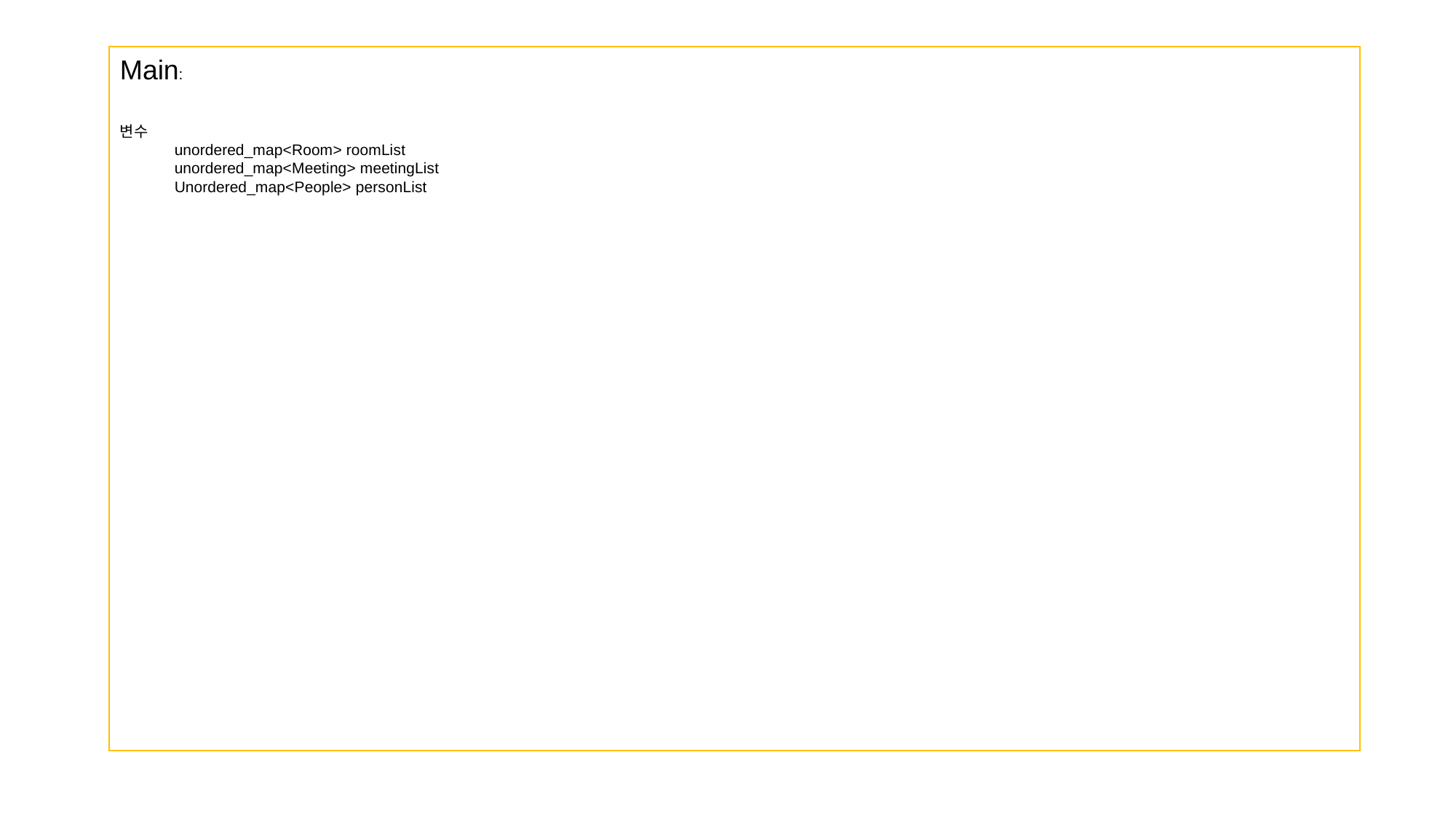

Main:

변수
unordered_map<Room> roomList
unordered_map<Meeting> meetingList
Unordered_map<People> personList